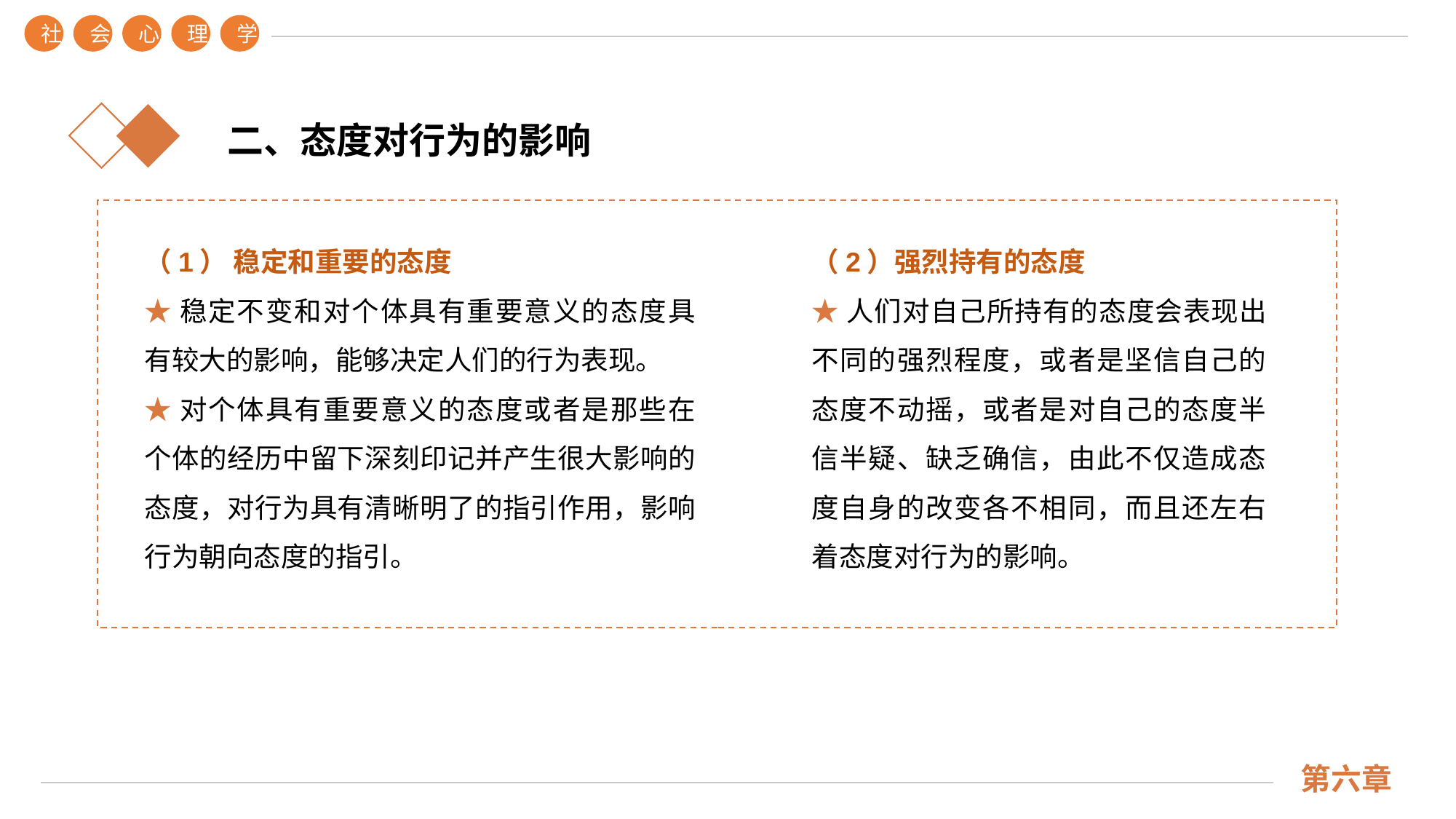

二、态度对行为的影响

（1） 稳定和重要的态度
★稳定不变和对个体具有重要意义的态度具有较大的影响，能够决定人们的行为表现。
★对个体具有重要意义的态度或者是那些在个体的经历中留下深刻印记并产生很大影响的态度，对行为具有清晰明了的指引作用，影响行为朝向态度的指引。
（2）强烈持有的态度
★人们对自己所持有的态度会表现出不同的强烈程度，或者是坚信自己的态度不动摇，或者是对自己的态度半信半疑、缺乏确信，由此不仅造成态度自身的改变各不相同，而且还左右着态度对行为的影响。